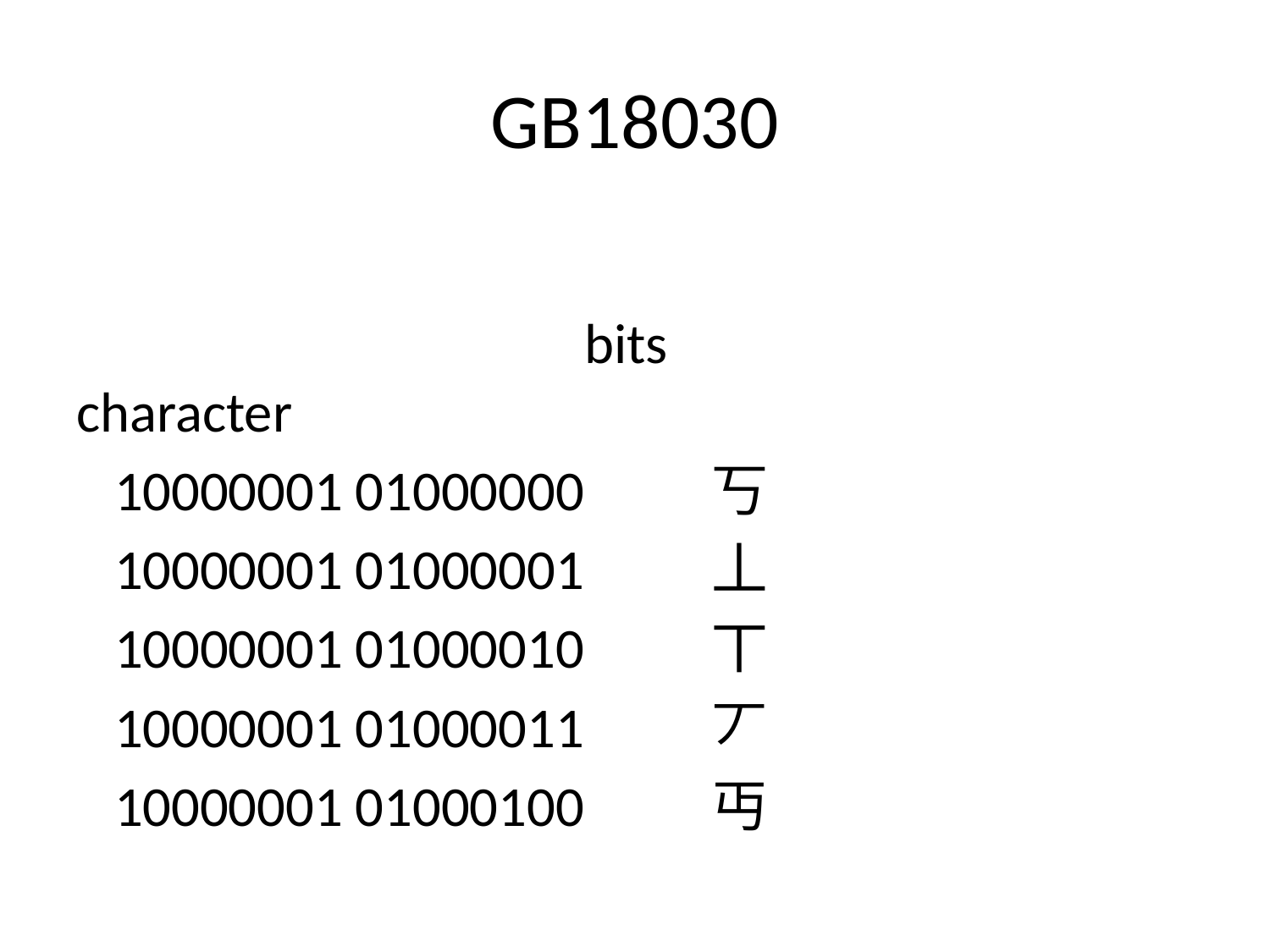

# GB18030

				bits				character
   10000001 01000000	丂
   10000001 01000001	丄
   10000001 01000010	丅
   10000001 01000011	丆
   10000001 01000100	丏